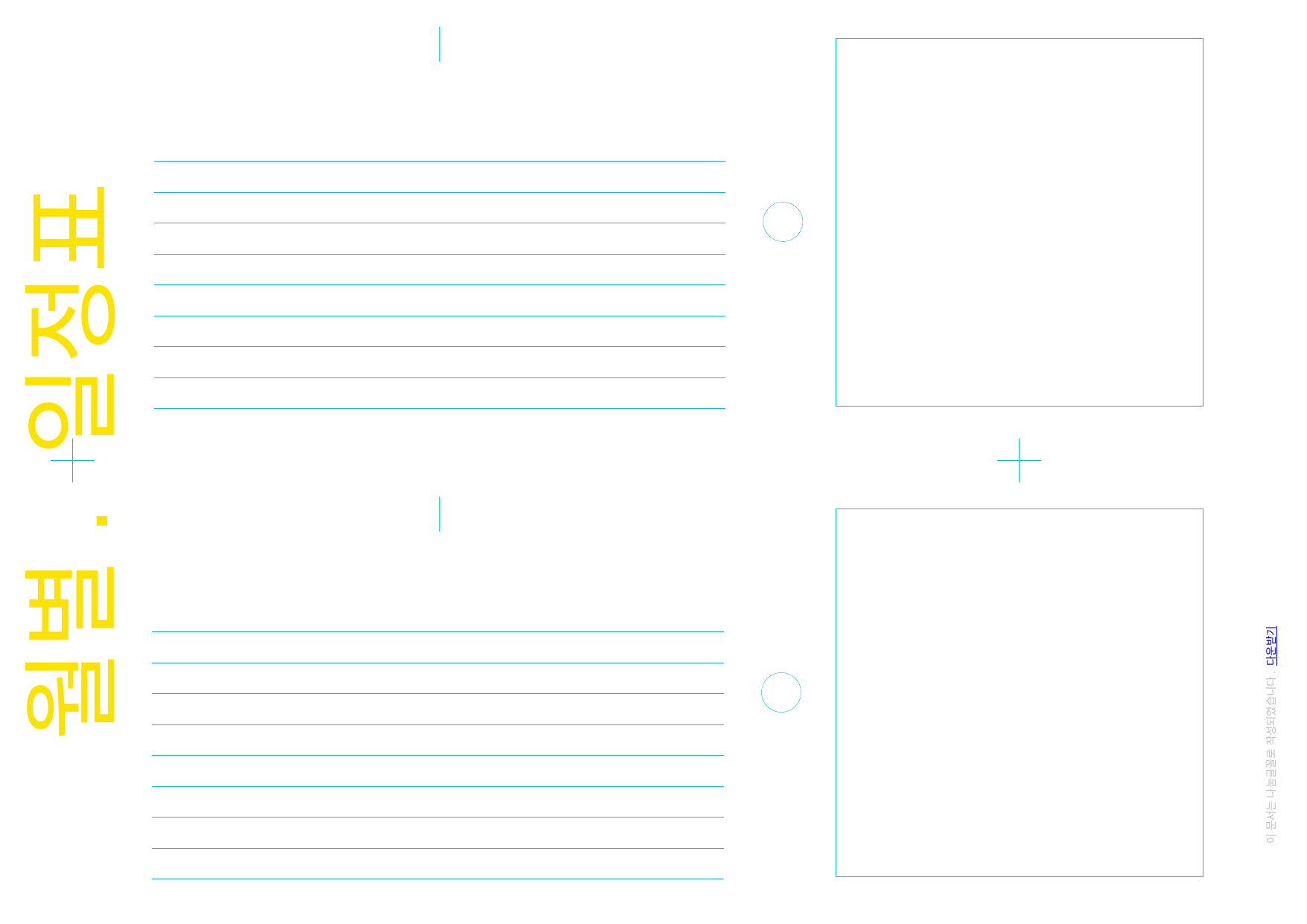

# 월별. 일정표

이 문서는 나눔글꼴로 작성되었습니다. 다운받기